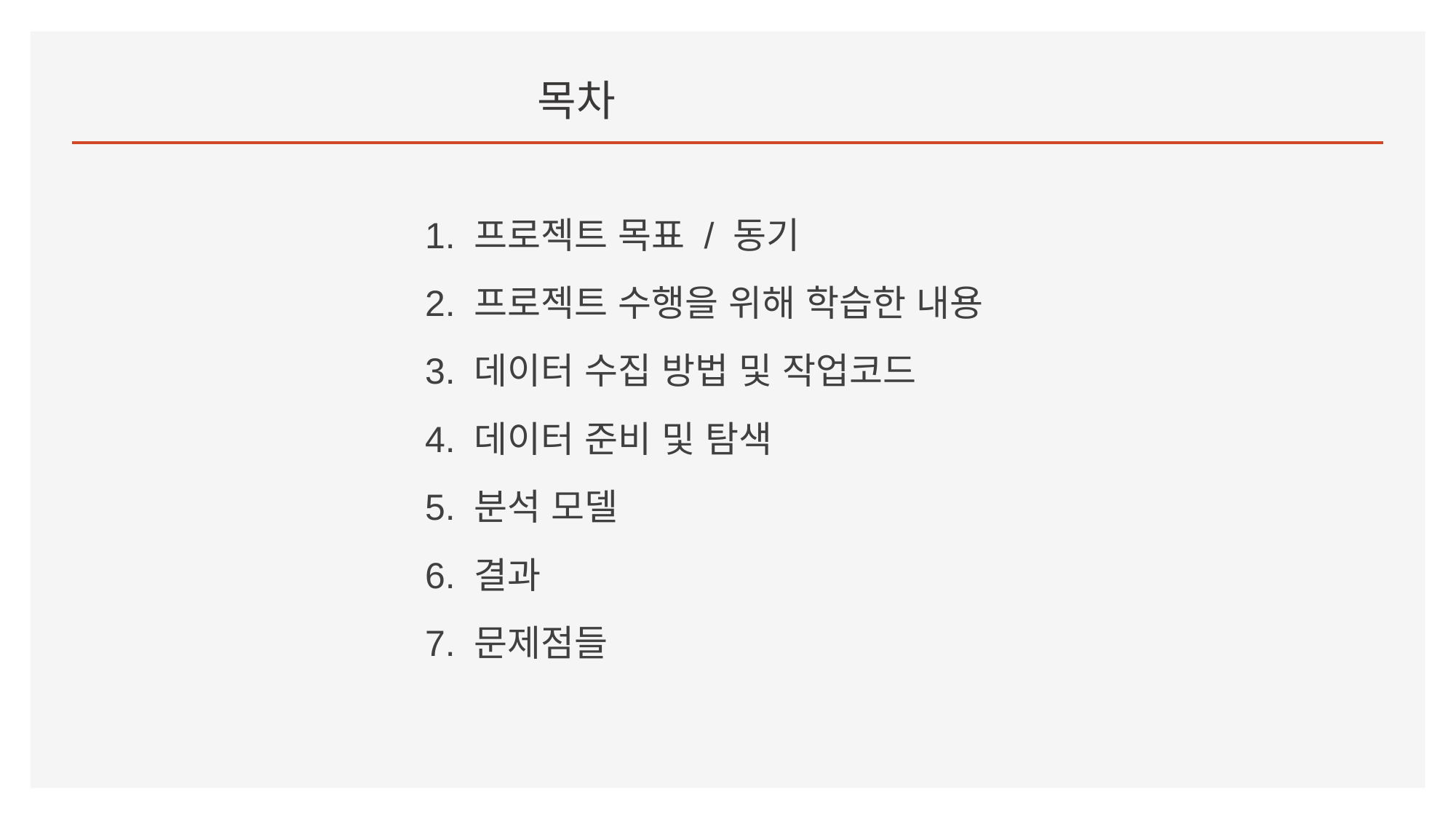

# 목차
 프로젝트 목표 / 동기
 프로젝트 수행을 위해 학습한 내용
 데이터 수집 방법 및 작업코드
 데이터 준비 및 탐색
 분석 모델
 결과
 문제점들